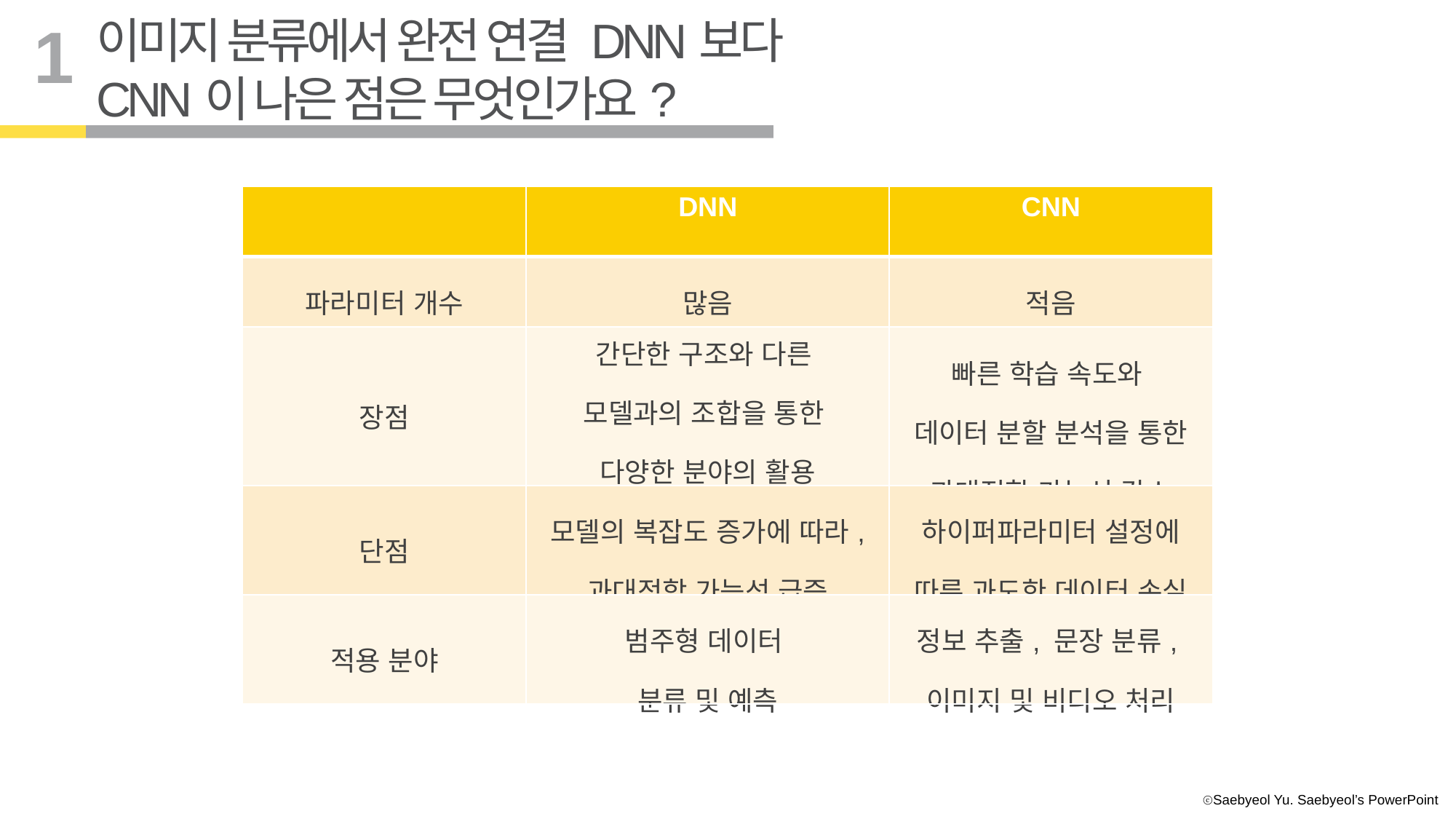

이미지 분류에서 완전 연결 DNN보다 CNN이 나은 점은 무엇인가요?
1

|  | DNN | CNN |
| --- | --- | --- |
| 파라미터 개수 | 많음 | 적음 |
| 장점 | 간단한 구조와 다른 모델과의 조합을 통한 다양한 분야의 활용 | 빠른 학습 속도와 데이터 분할 분석을 통한 과대적합 가능성 감소 |
| 단점 | 모델의 복잡도 증가에 따라, 과대적합 가능성 급증 | 하이퍼파라미터 설정에 따른 과도한 데이터 손실 |
| 적용 분야 | 범주형 데이터 분류 및 예측 | 정보 추출, 문장 분류, 이미지 및 비디오 처리 |